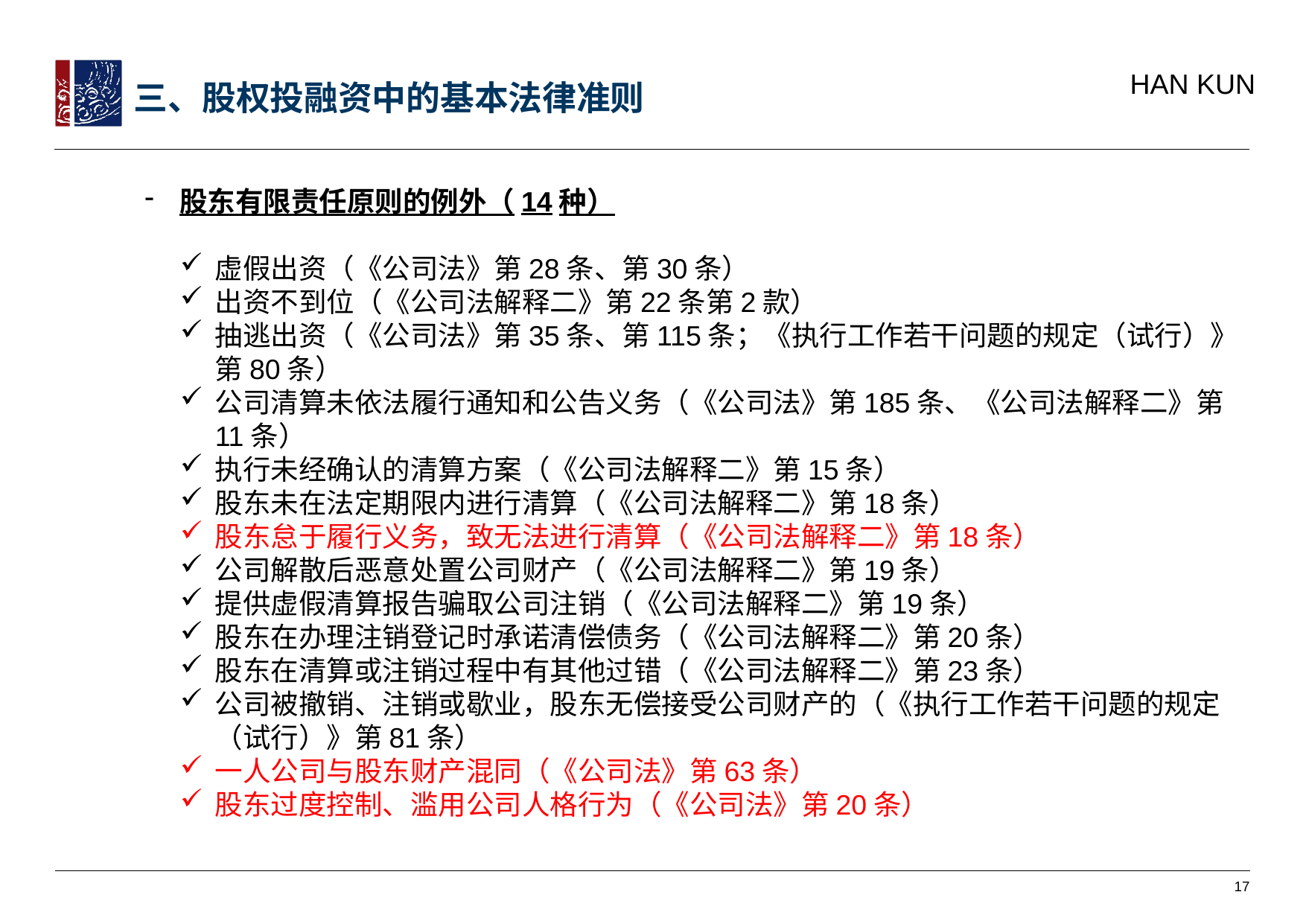

三、股权投融资中的基本法律准则
股东有限责任原则的例外（14种）

虚假出资（《公司法》第28条、第30条）
出资不到位（《公司法解释二》第22条第2款）
抽逃出资（《公司法》第35条、第115条；《执行工作若干问题的规定（试行）》第80条）
公司清算未依法履行通知和公告义务（《公司法》第185条、《公司法解释二》第11条）
执行未经确认的清算方案（《公司法解释二》第15条）
股东未在法定期限内进行清算（《公司法解释二》第18条）
股东怠于履行义务，致无法进行清算（《公司法解释二》第18条）
公司解散后恶意处置公司财产（《公司法解释二》第19条）
提供虚假清算报告骗取公司注销（《公司法解释二》第19条）
股东在办理注销登记时承诺清偿债务（《公司法解释二》第20条）
股东在清算或注销过程中有其他过错（《公司法解释二》第23条）
公司被撤销、注销或歇业，股东无偿接受公司财产的（《执行工作若干问题的规定（试行）》第81条）
一人公司与股东财产混同（《公司法》第63条）
股东过度控制、滥用公司人格行为（《公司法》第20条）